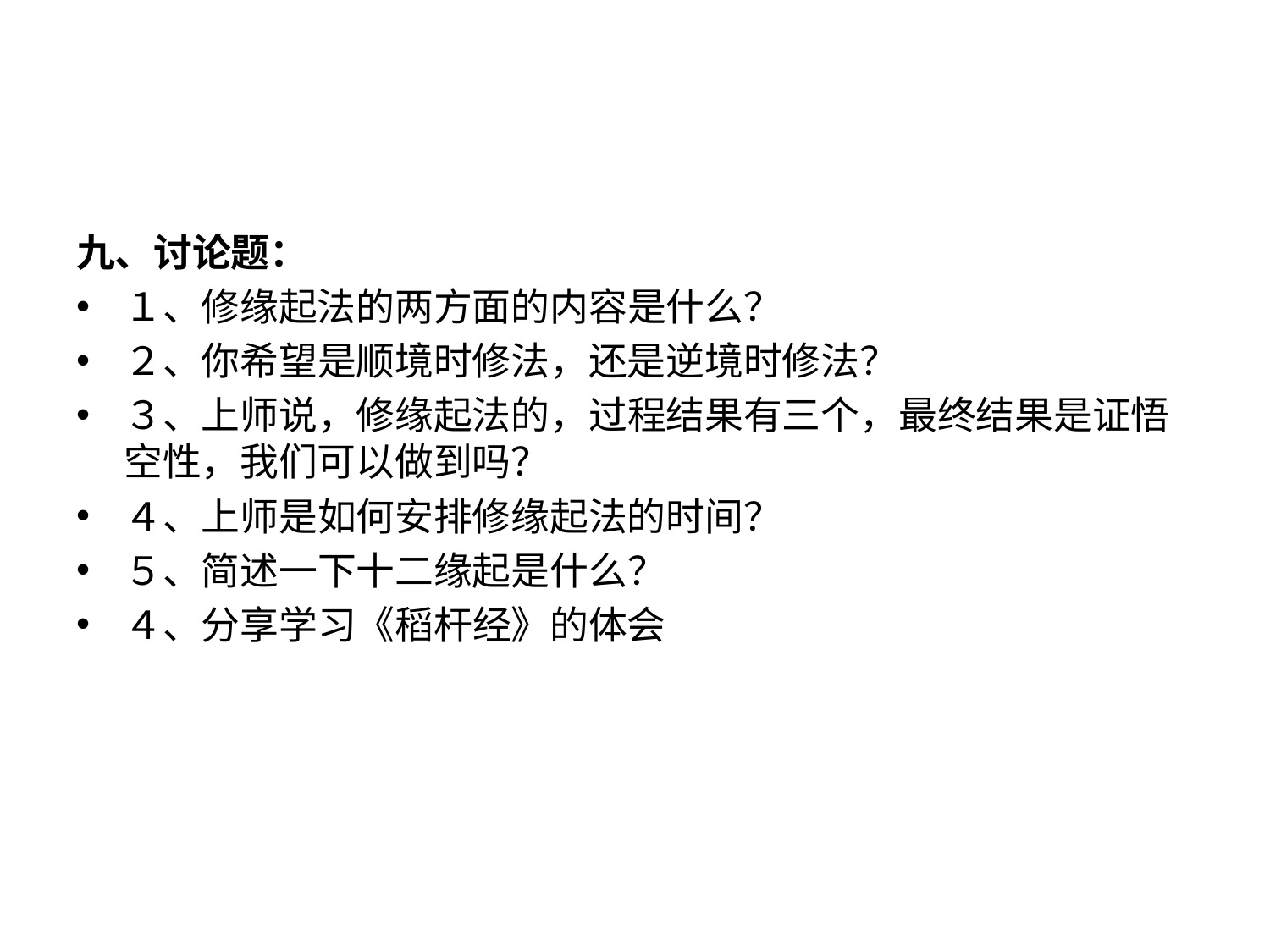

#
九、讨论题：
１、修缘起法的两方面的内容是什么？
２、你希望是顺境时修法，还是逆境时修法？
３、上师说，修缘起法的，过程结果有三个，最终结果是证悟空性，我们可以做到吗？
４、上师是如何安排修缘起法的时间？
５、简述一下十二缘起是什么？
４、分享学习《稻杆经》的体会